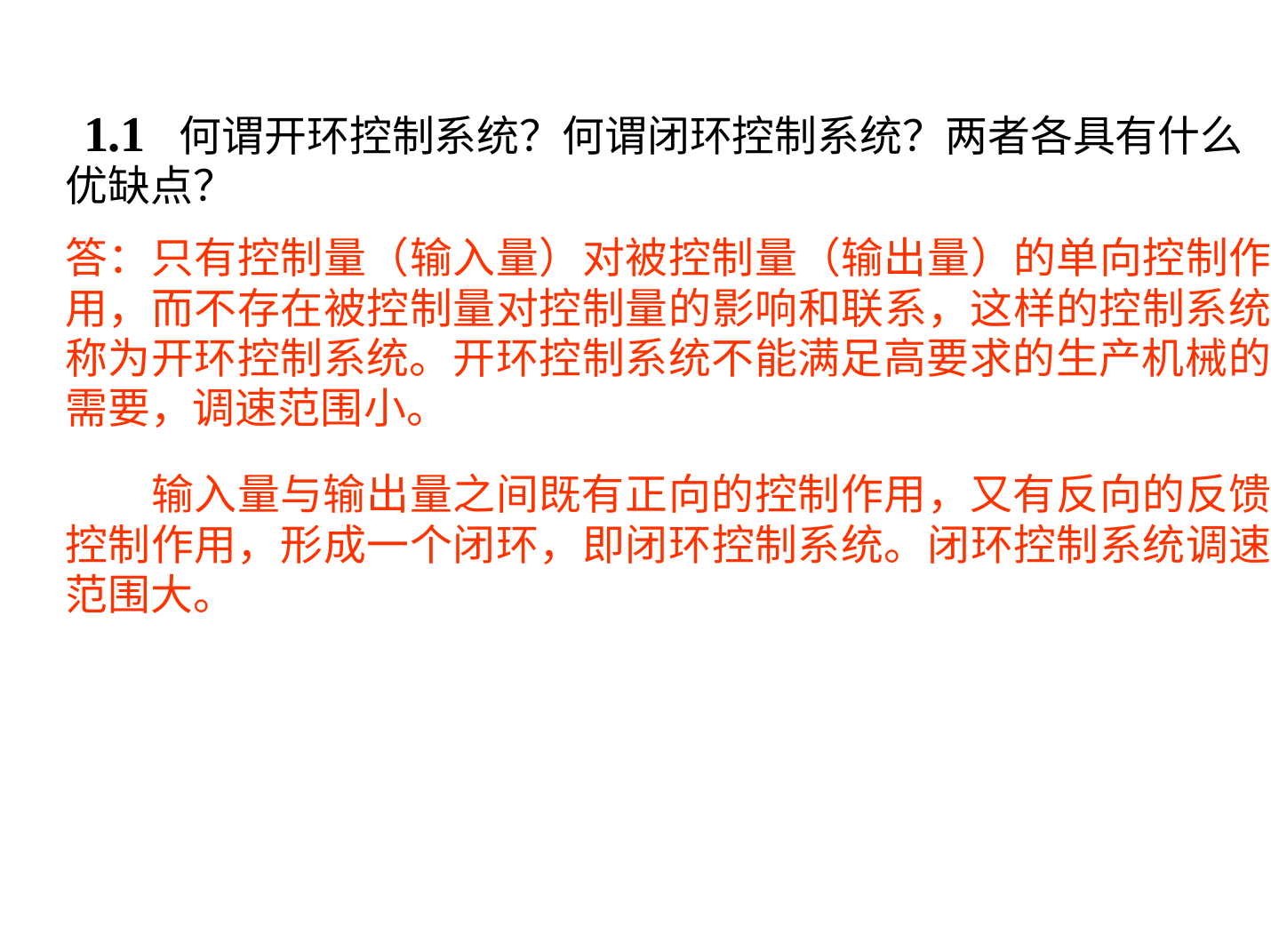

# 1.1	何谓开环控制系统？何谓闭环控制系统？两者各具有什么
优缺点？
答：只有控制量（输入量）对被控制量（输出量）的单向控制作用，而不存在被控制量对控制量的影响和联系，这样的控制系统称为开环控制系统。开环控制系统不能满足高要求的生产机械的需要，调速范围小。

输入量与输出量之间既有正向的控制作用，又有反向的反馈控制作用，形成一个闭环，即闭环控制系统。闭环控制系统调速范围大。